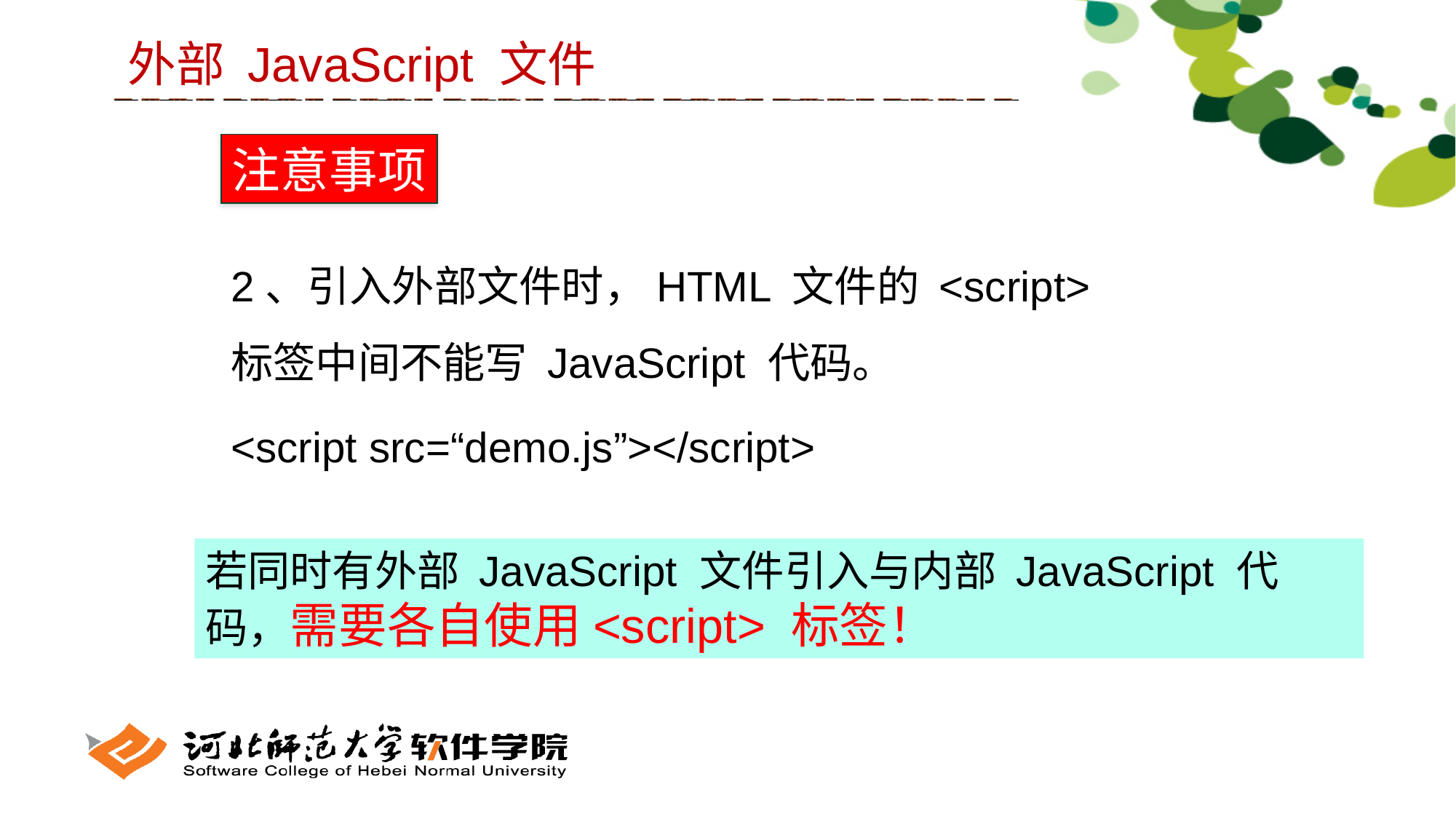

外部 JavaScript 文件

注意事项
2、引入外部文件时，HTML 文件的 <script>标签中间不能写 JavaScript 代码。
<script src=“demo.js”></script>
若同时有外部 JavaScript 文件引入与内部 JavaScript 代码，需要各自使用<script> 标签！